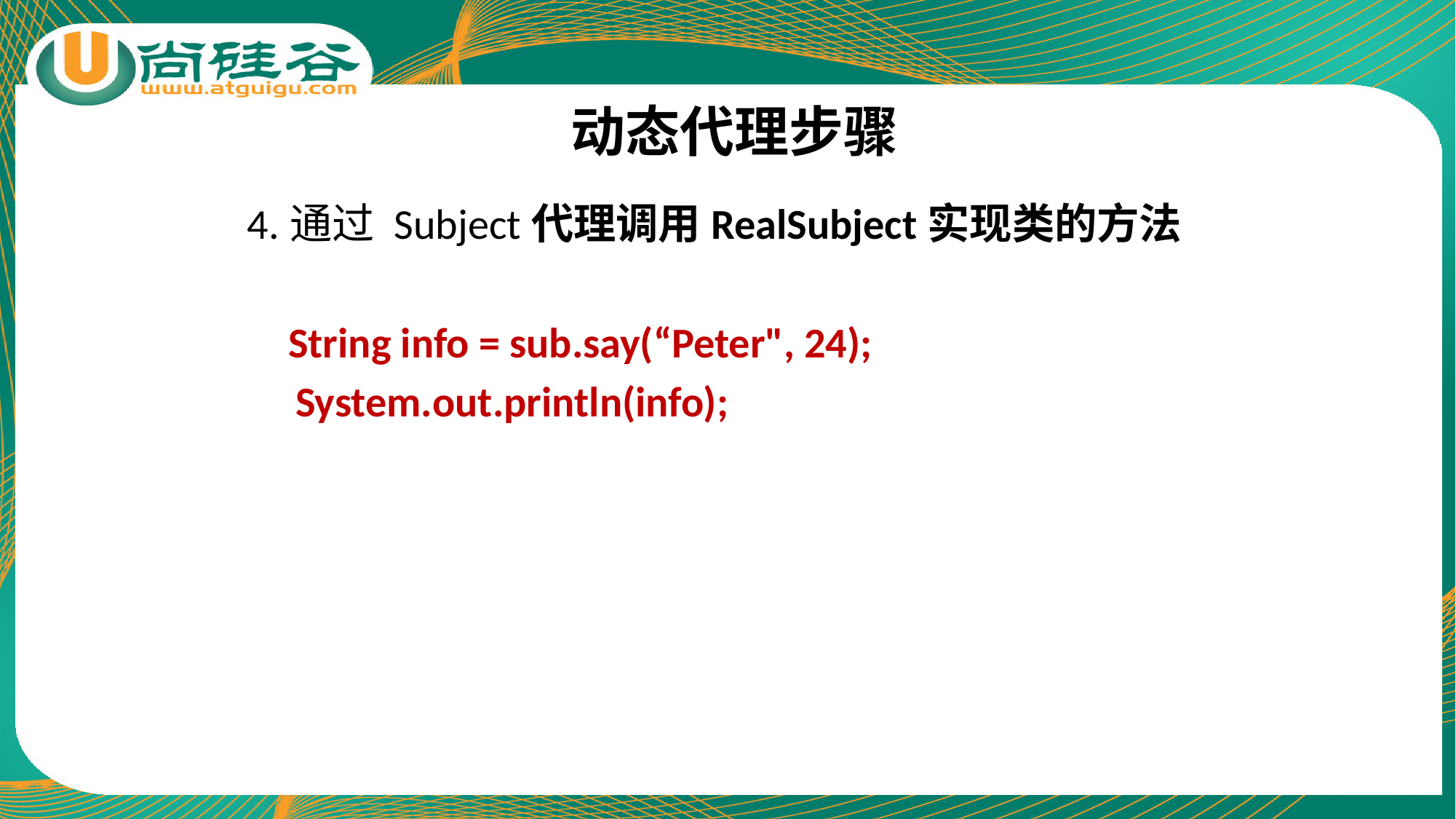

# 动态代理步骤
4.通过 Subject代理调用RealSubject实现类的方法

     String info = sub.say(“Peter", 24);
     System.out.println(info);